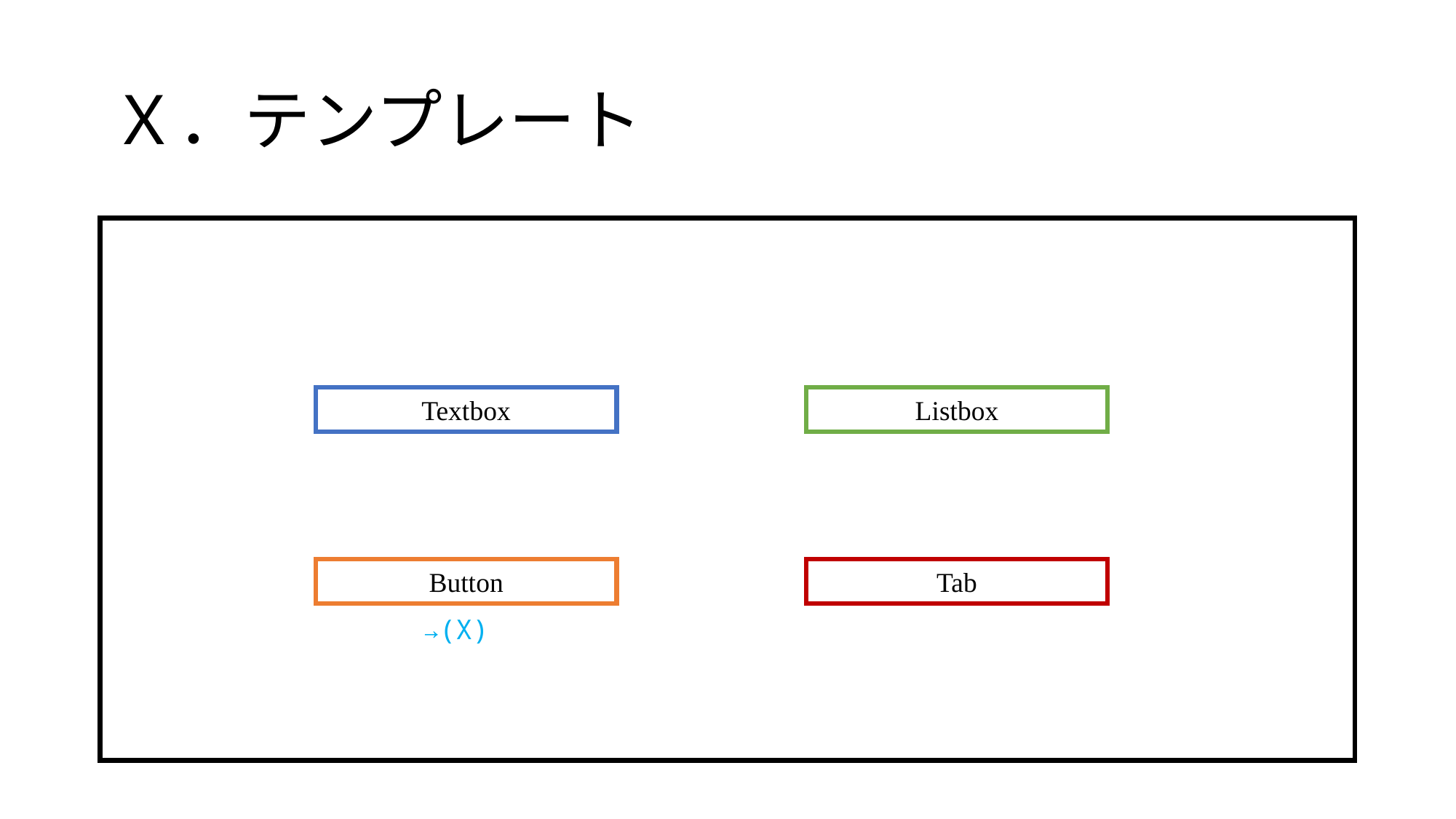

# Ｘ．テンプレート

Listbox
Textbox
Tab
Button
→(X)